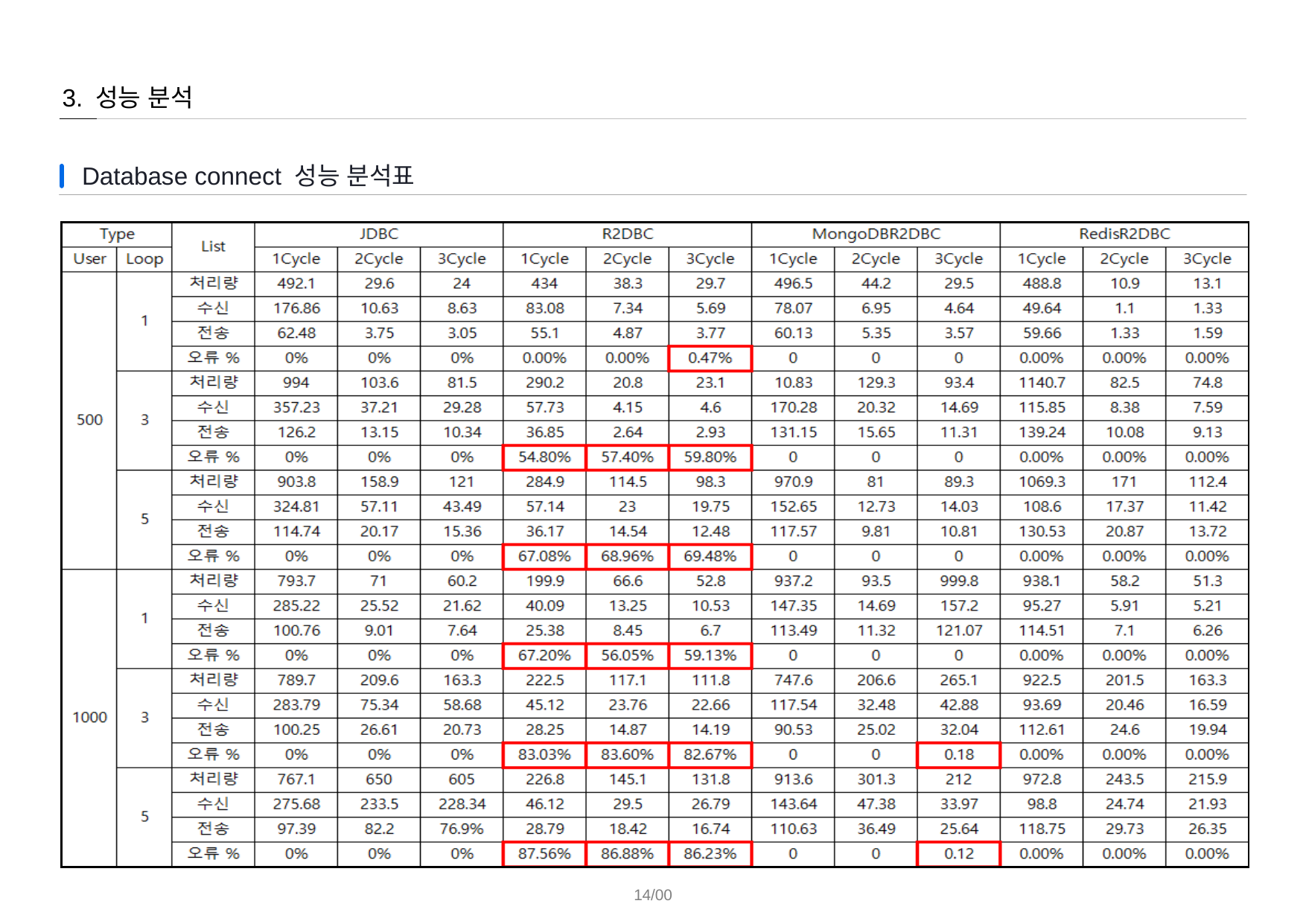

3. 성능 분석
Database connect 성능 분석표